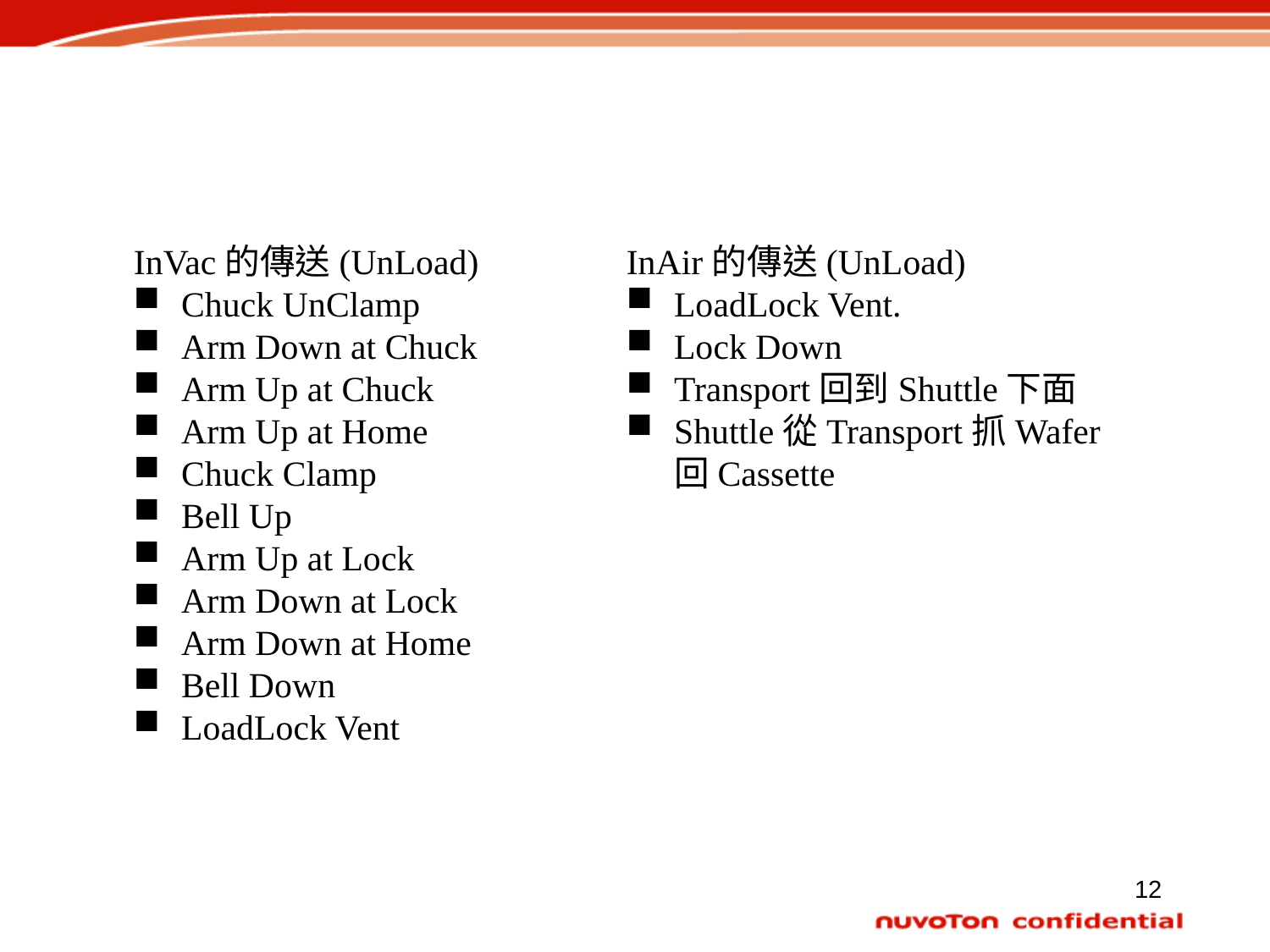

InVac的傳送(UnLoad)
Chuck UnClamp
Arm Down at Chuck
Arm Up at Chuck
Arm Up at Home
Chuck Clamp
Bell Up
Arm Up at Lock
Arm Down at Lock
Arm Down at Home
Bell Down
LoadLock Vent

InAir的傳送(UnLoad)
LoadLock Vent.
Lock Down
Transport回到Shuttle下面
Shuttle從Transport抓Wafer回Cassette

12